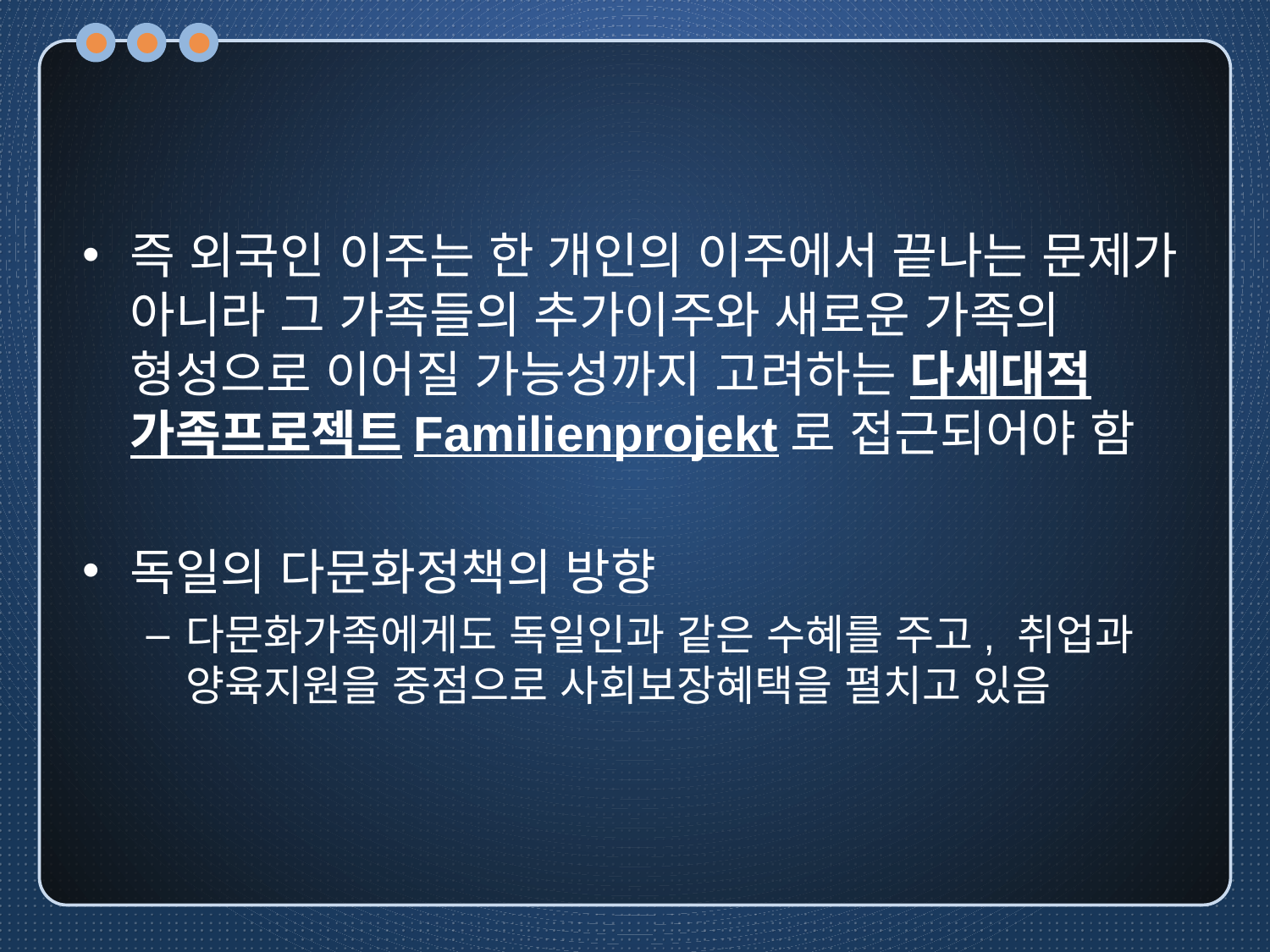

#
즉 외국인 이주는 한 개인의 이주에서 끝나는 문제가 아니라 그 가족들의 추가이주와 새로운 가족의 형성으로 이어질 가능성까지 고려하는 다세대적 가족프로젝트Familienprojekt로 접근되어야 함

독일의 다문화정책의 방향
다문화가족에게도 독일인과 같은 수혜를 주고, 취업과 양육지원을 중점으로 사회보장혜택을 펼치고 있음